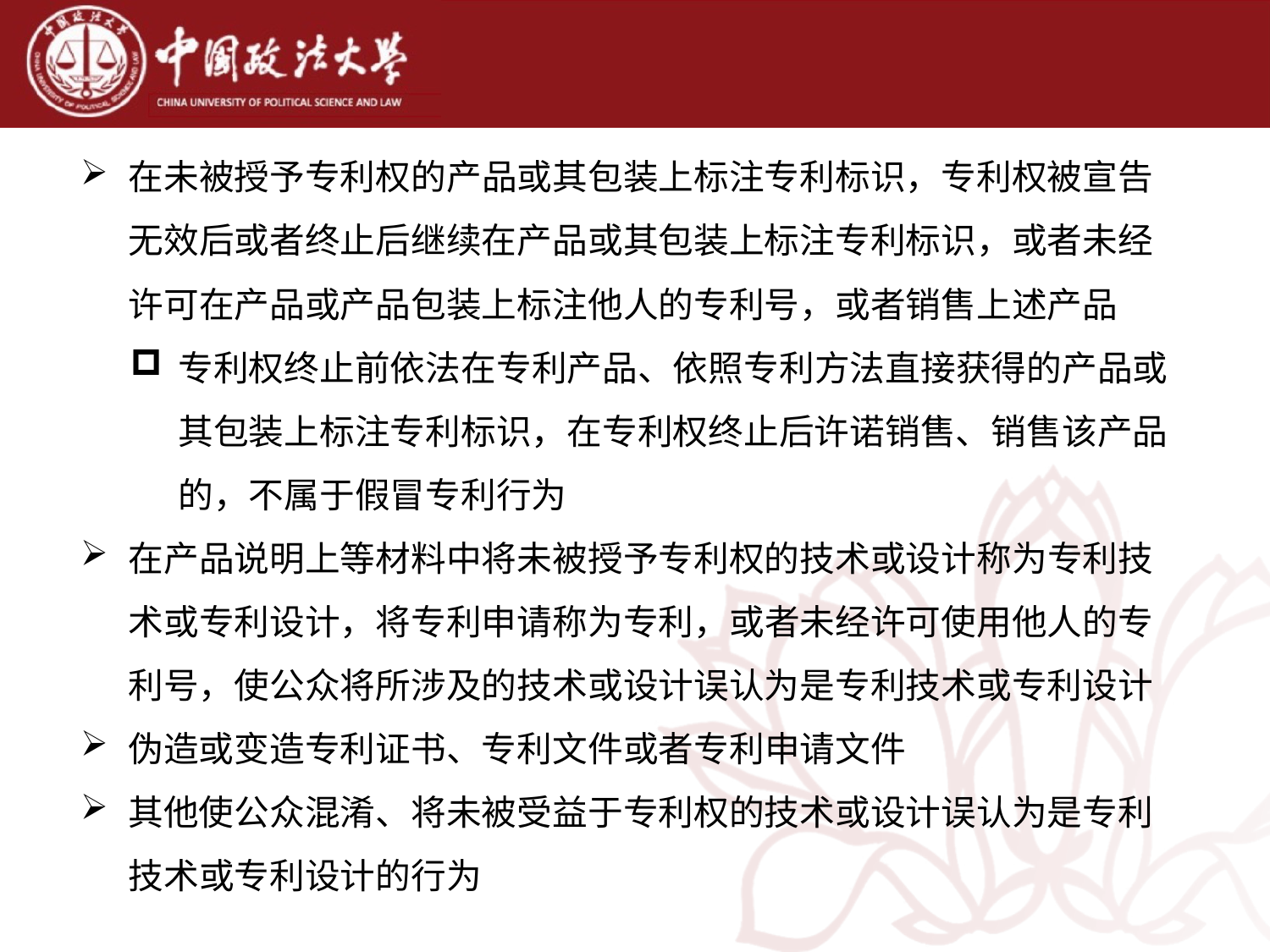

在未被授予专利权的产品或其包装上标注专利标识，专利权被宣告无效后或者终止后继续在产品或其包装上标注专利标识，或者未经许可在产品或产品包装上标注他人的专利号，或者销售上述产品
专利权终止前依法在专利产品、依照专利方法直接获得的产品或其包装上标注专利标识，在专利权终止后许诺销售、销售该产品的，不属于假冒专利行为
在产品说明上等材料中将未被授予专利权的技术或设计称为专利技术或专利设计，将专利申请称为专利，或者未经许可使用他人的专利号，使公众将所涉及的技术或设计误认为是专利技术或专利设计
伪造或变造专利证书、专利文件或者专利申请文件
其他使公众混淆、将未被受益于专利权的技术或设计误认为是专利技术或专利设计的行为